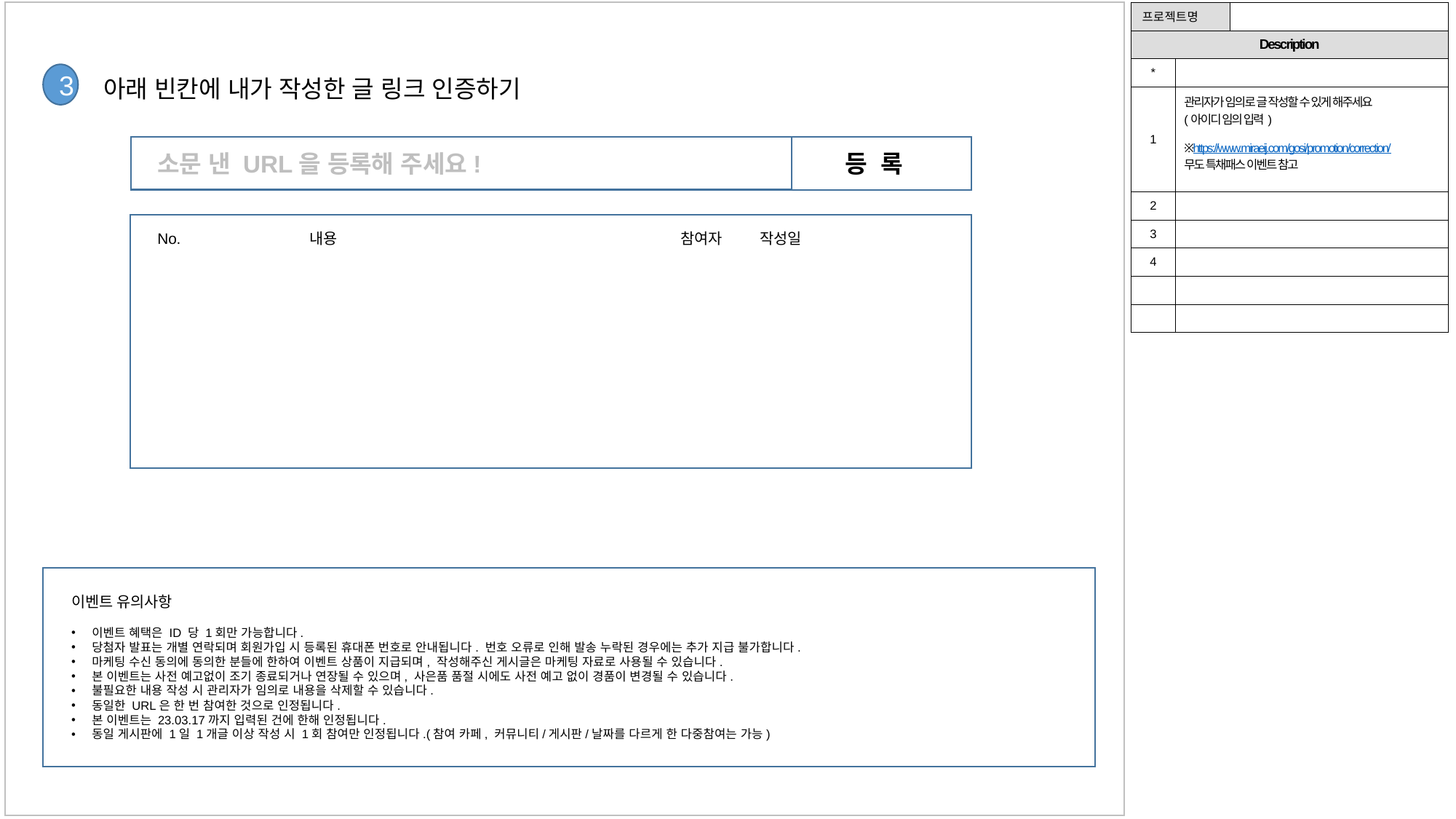

| 프로젝트명 |  |  |
| --- | --- | --- |
| Description |  |  |
| \* |  |  |
| 1 | 관리자가 임의로 글 작성할 수 있게 해주세요 (아이디 임의 입력) ※ https://www.miraeij.com/gosi/promotion/correction/ 무도 특채패스 이벤트 참고 |  |
| 2 |  |  |
| 3 |  |  |
| 4 |  |  |
|  |  |  |
|  |  |  |
3
아래 빈칸에 내가 작성한 글 링크 인증하기

소문 낸 URL을 등록해 주세요!
등  록

No.                              내용                                                                                  참여자         작성일

이벤트 유의사항

이벤트 혜택은 ID 당 1회만 가능합니다.
당첨자 발표는 개별 연락되며 회원가입 시 등록된 휴대폰 번호로 안내됩니다. 번호 오류로 인해 발송 누락된 경우에는 추가 지급 불가합니다.
마케팅 수신 동의에 동의한 분들에 한하여 이벤트 상품이 지급되며, 작성해주신 게시글은 마케팅 자료로 사용될 수 있습니다.
본 이벤트는 사전 예고없이 조기 종료되거나 연장될 수 있으며, 사은품 품절 시에도 사전 예고 없이 경품이 변경될 수 있습니다.
불필요한 내용 작성 시 관리자가 임의로 내용을 삭제할 수 있습니다.
동일한 URL은 한 번 참여한 것으로 인정됩니다.
본 이벤트는 23.03.17까지 입력된 건에 한해 인정됩니다.
동일 게시판에 1일 1개글 이상 작성 시 1회 참여만 인정됩니다.(참여 카페, 커뮤니티/게시판/날짜를 다르게 한 다중참여는 가능)